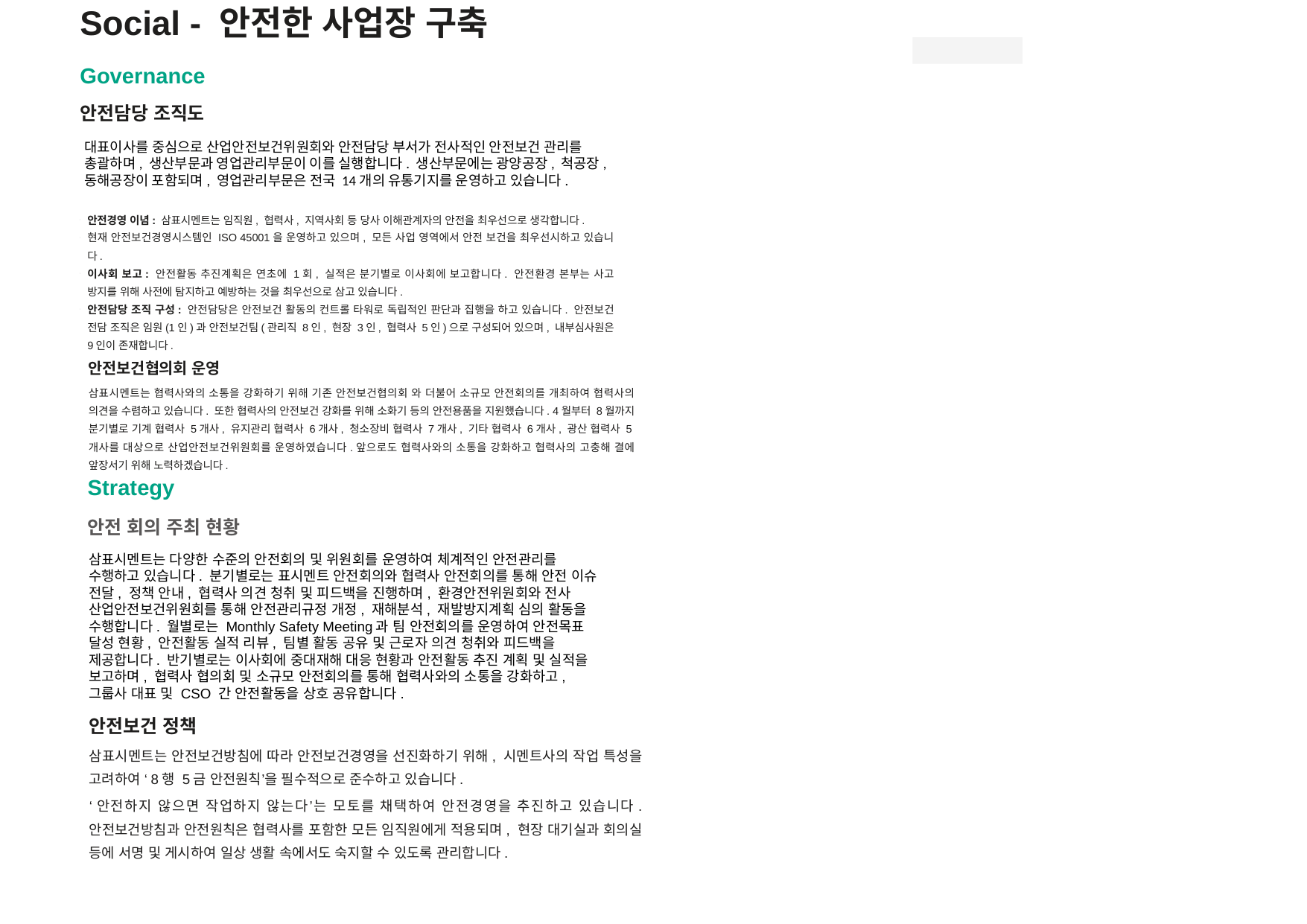

Social - 안전한 사업장 구축
Governance
안전담당 조직도
대표이사를 중심으로 산업안전보건위원회와 안전담당 부서가 전사적인 안전보건 관리를 총괄하며, 생산부문과 영업관리부문이 이를 실행합니다. 생산부문에는 광양공장, 척공장, 동해공장이 포함되며, 영업관리부문은 전국 14개의 유통기지를 운영하고 있습니다.
안전경영 이념: 삼표시멘트는 임직원, 협력사, 지역사회 등 당사 이해관계자의 안전을 최우선으로 생각합니다.
현재 안전보건경영시스템인 ISO 45001을 운영하고 있으며, 모든 사업 영역에서 안전 보건을 최우선시하고 있습니다.
이사회 보고: 안전활동 추진계획은 연초에 1회, 실적은 분기별로 이사회에 보고합니다. 안전환경 본부는 사고 방지를 위해 사전에 탐지하고 예방하는 것을 최우선으로 삼고 있습니다.
안전담당 조직 구성: 안전담당은 안전보건 활동의 컨트롤 타워로 독립적인 판단과 집행을 하고 있습니다. 안전보건 전담 조직은 임원(1인)과 안전보건팀(관리직 8인, 현장 3인, 협력사 5인)으로 구성되어 있으며, 내부심사원은 9인이 존재합니다.
안전보건협의회 운영
삼표시멘트는 협력사와의 소통을 강화하기 위해 기존 안전보건협의회 와 더불어 소규모 안전회의를 개최하여 협력사의 의견을 수렴하고 있습니다. 또한 협력사의 안전보건 강화를 위해 소화기 등의 안전용품을 지원했습니다. 4월부터 8월까지 분기별로 기계 협력사 5개사, 유지관리 협력사 6개사, 청소장비 협력사 7개사, 기타 협력사 6개사, 광산 협력사 5개사를 대상으로 산업안전보건위원회를 운영하였습니다.앞으로도 협력사와의 소통을 강화하고 협력사의 고충해 결에 앞장서기 위해 노력하겠습니다.
Strategy
안전 회의 주최 현황
삼표시멘트는 다양한 수준의 안전회의 및 위원회를 운영하여 체계적인 안전관리를 수행하고 있습니다. 분기별로는 표시멘트 안전회의와 협력사 안전회의를 통해 안전 이슈 전달, 정책 안내, 협력사 의견 청취 및 피드백을 진행하며, 환경안전위원회와 전사 산업안전보건위원회를 통해 안전관리규정 개정, 재해분석, 재발방지계획 심의 활동을 수행합니다. 월별로는 Monthly Safety Meeting과 팀 안전회의를 운영하여 안전목표 달성 현황, 안전활동 실적 리뷰, 팀별 활동 공유 및 근로자 의견 청취와 피드백을 제공합니다. 반기별로는 이사회에 중대재해 대응 현황과 안전활동 추진 계획 및 실적을 보고하며, 협력사 협의회 및 소규모 안전회의를 통해 협력사와의 소통을 강화하고, 그룹사 대표 및 CSO 간 안전활동을 상호 공유합니다.
안전보건 정책
삼표시멘트는 안전보건방침에 따라 안전보건경영을 선진화하기 위해, 시멘트사의 작업 특성을 고려하여 ‘8행 5금 안전원칙’을 필수적으로 준수하고 있습니다.
‘안전하지 않으면 작업하지 않는다’는 모토를 채택하여 안전경영을 추진하고 있습니다. 안전보건방침과 안전원칙은 협력사를 포함한 모든 임직원에게 적용되며, 현장 대기실과 회의실 등에 서명 및 게시하여 일상 생활 속에서도 숙지할 수 있도록 관리합니다.